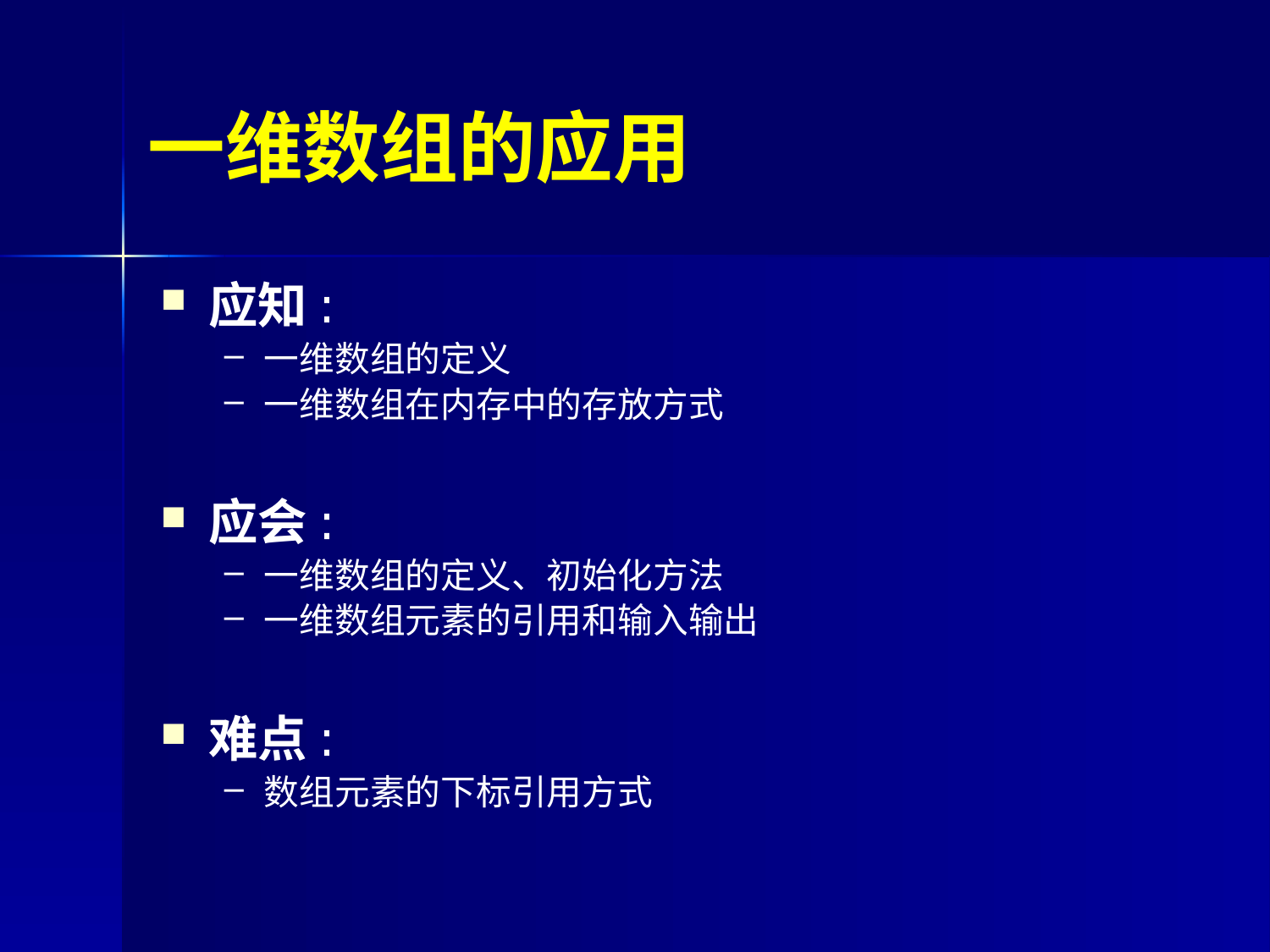

# 一维数组的应用
应知:
一维数组的定义
一维数组在内存中的存放方式

应会:
一维数组的定义、初始化方法
一维数组元素的引用和输入输出

难点:
数组元素的下标引用方式